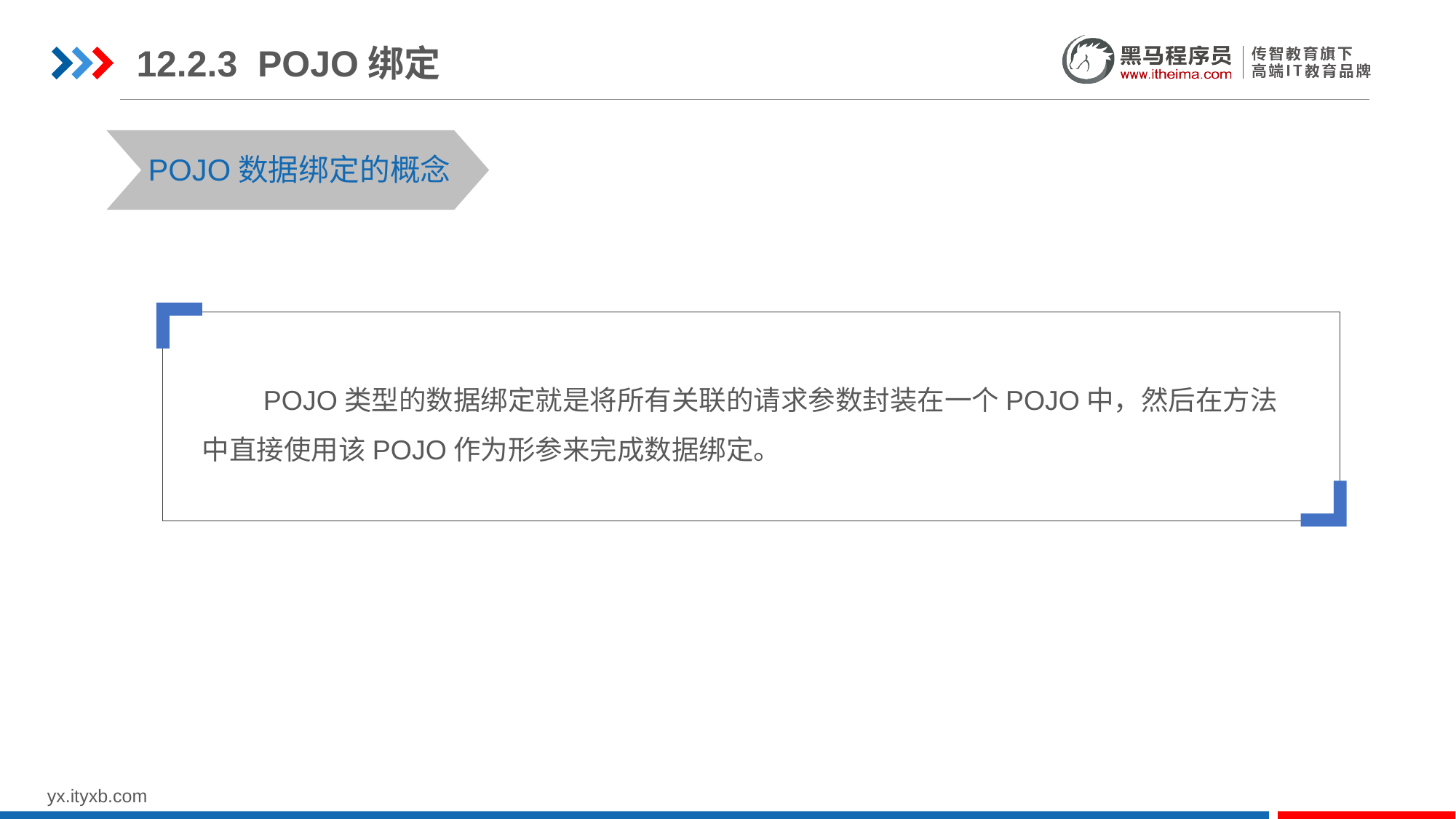

12.2.3  POJO绑定

POJO数据绑定的概念

        POJO类型的数据绑定就是将所有关联的请求参数封装在一个POJO中，然后在方法中直接使用该POJO作为形参来完成数据绑定。